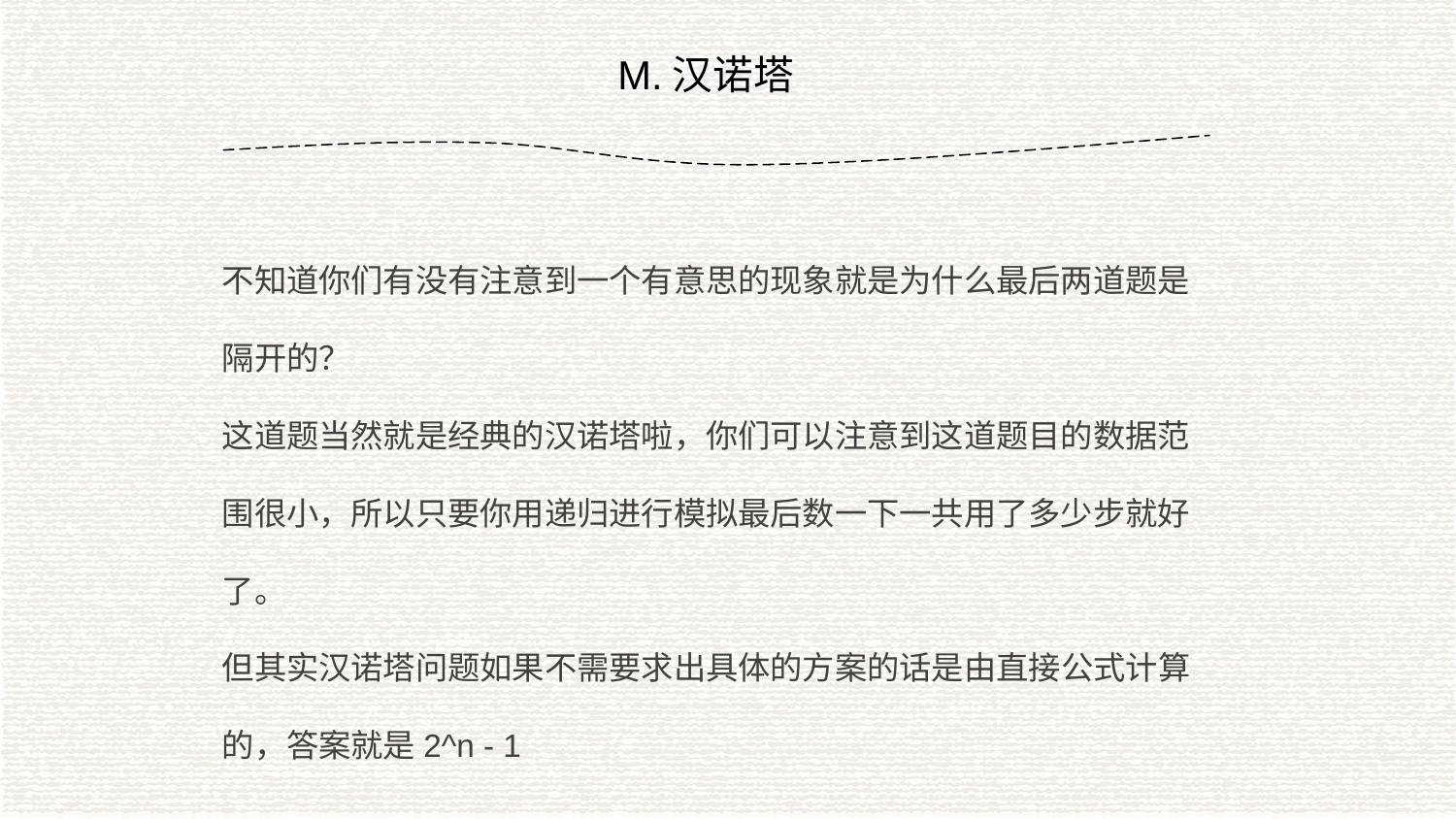

M.汉诺塔

不知道你们有没有注意到一个有意思的现象就是为什么最后两道题是隔开的？
这道题当然就是经典的汉诺塔啦，你们可以注意到这道题目的数据范围很小，所以只要你用递归进行模拟最后数一下一共用了多少步就好了。
但其实汉诺塔问题如果不需要求出具体的方案的话是由直接公式计算的，答案就是2^n - 1